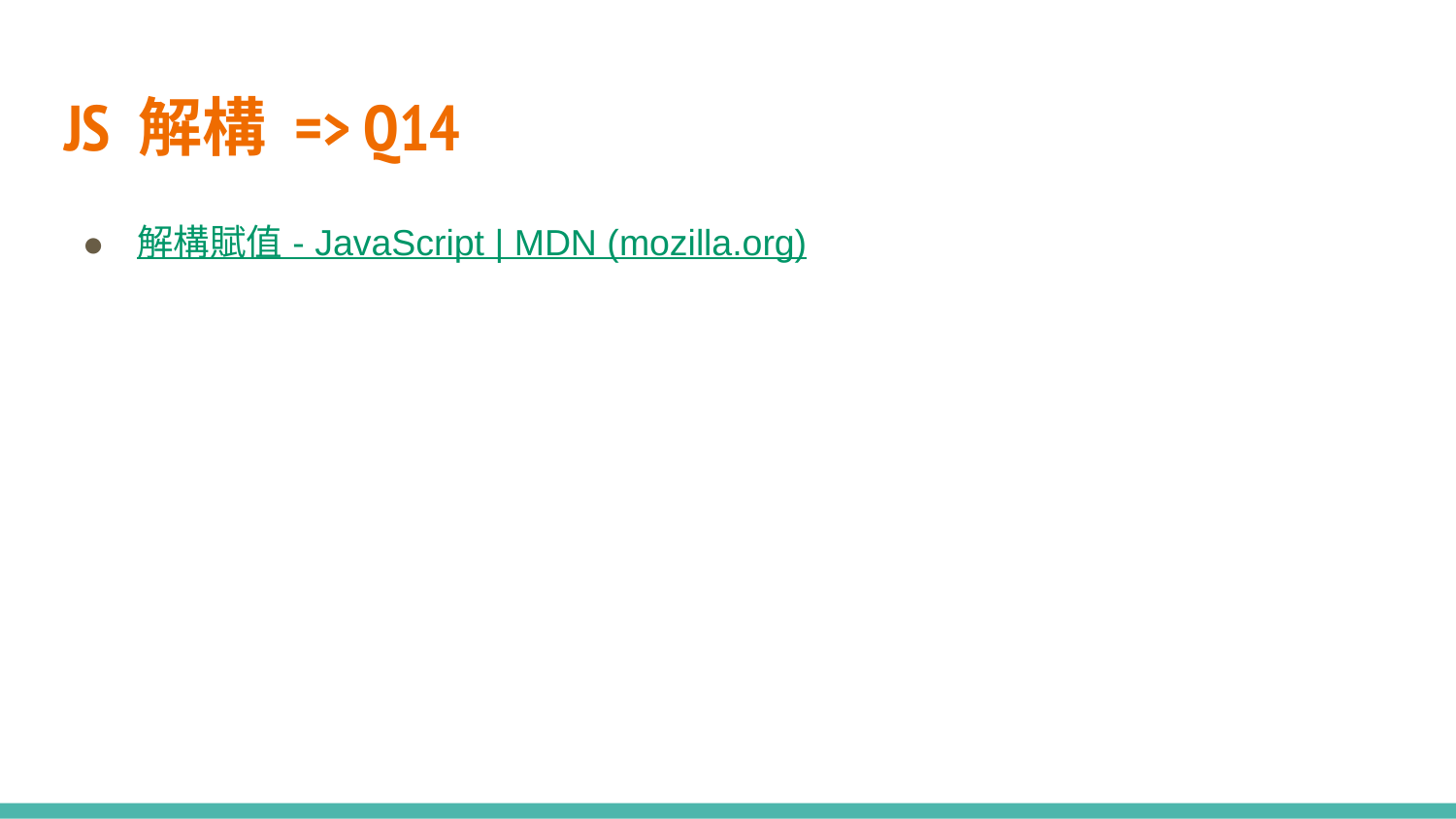

# JS 解構 => Q14
解構賦值 - JavaScript | MDN (mozilla.org)